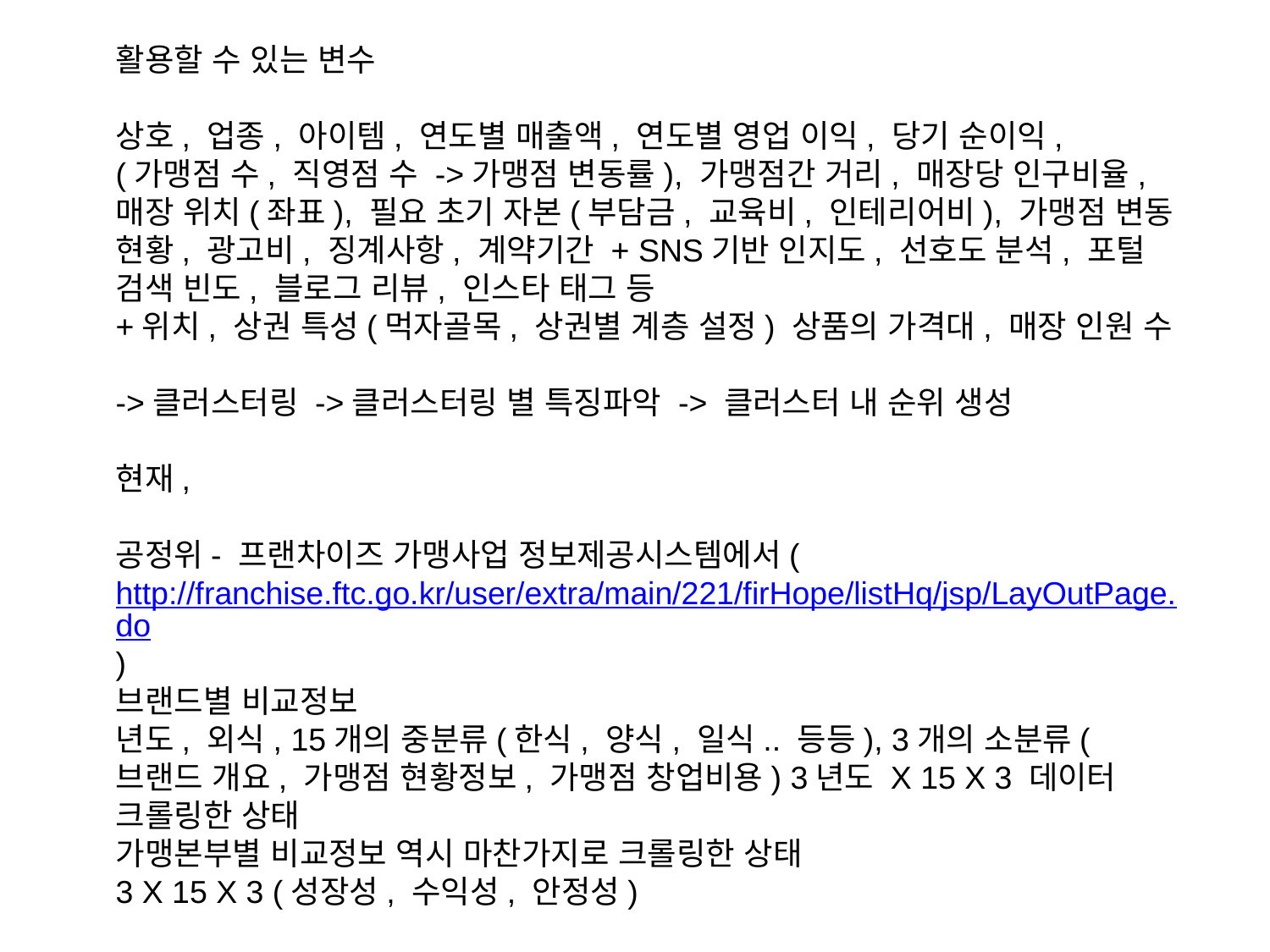

활용할 수 있는 변수

상호, 업종, 아이템, 연도별 매출액, 연도별 영업 이익, 당기 순이익,
(가맹점 수, 직영점 수 ->가맹점 변동률), 가맹점간 거리, 매장당 인구비율, 매장 위치(좌표), 필요 초기 자본(부담금, 교육비, 인테리어비), 가맹점 변동 현황, 광고비, 징계사항, 계약기간 + SNS기반 인지도, 선호도 분석, 포털 검색 빈도, 블로그 리뷰, 인스타 태그 등
+위치, 상권 특성(먹자골목, 상권별 계층 설정) 상품의 가격대, 매장 인원 수

->클러스터링 ->클러스터링 별 특징파악 -> 클러스터 내 순위 생성

현재,

공정위- 프랜차이즈 가맹사업 정보제공시스템에서(http://franchise.ftc.go.kr/user/extra/main/221/firHope/listHq/jsp/LayOutPage.do)
브랜드별 비교정보
년도, 외식, 15개의 중분류(한식, 양식, 일식.. 등등), 3개의 소분류(브랜드 개요, 가맹점 현황정보, 가맹점 창업비용) 3년도 X 15 X 3 데이터 크롤링한 상태
가맹본부별 비교정보 역시 마찬가지로 크롤링한 상태
3 X 15 X 3 (성장성, 수익성, 안정성)

해당데이터를 통합하고 전처리하고 있음